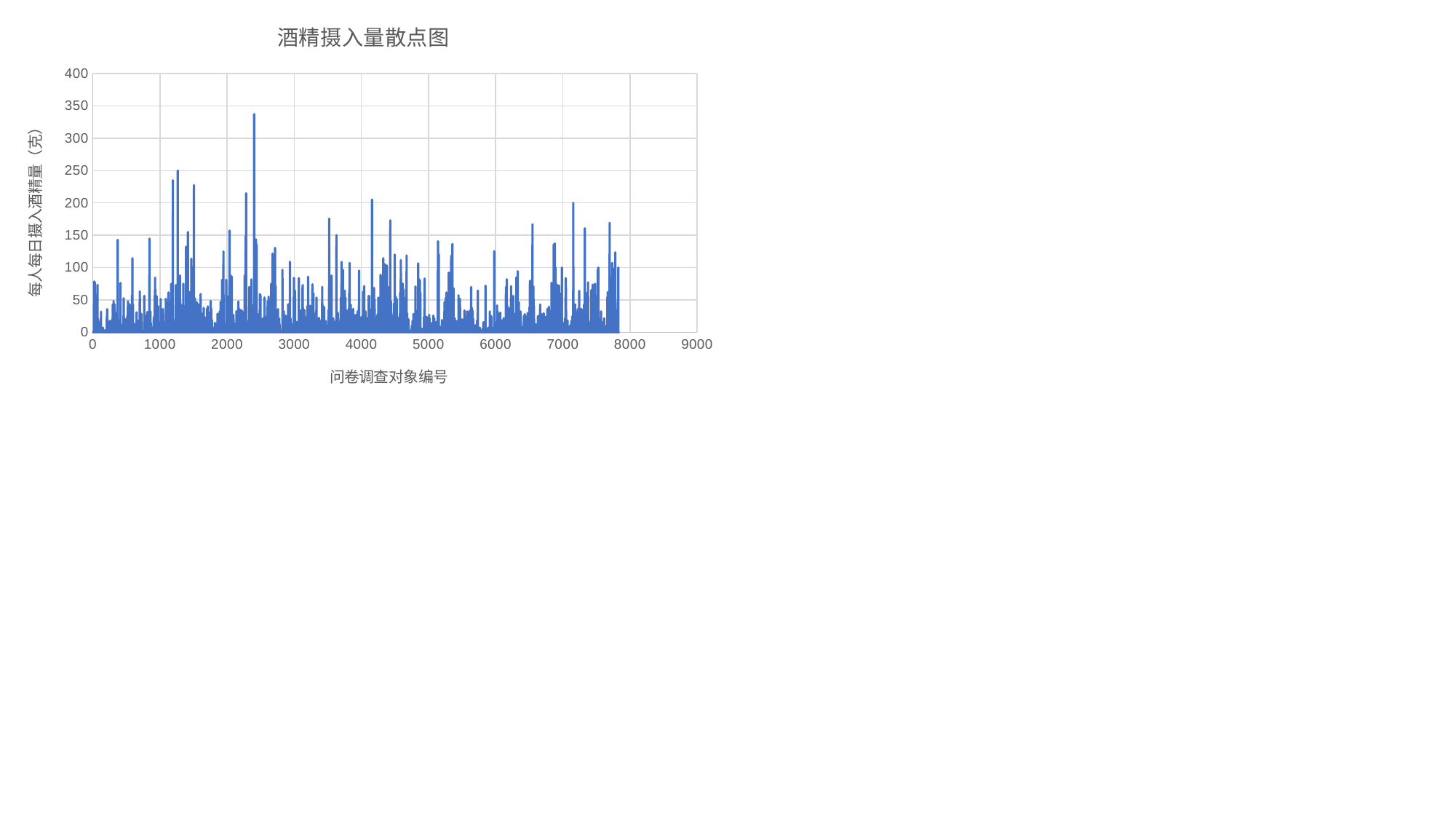

### Chart: 酒精摄入量散点图

| Category | 每人每日摄入酒精量（克） |
|---|---|